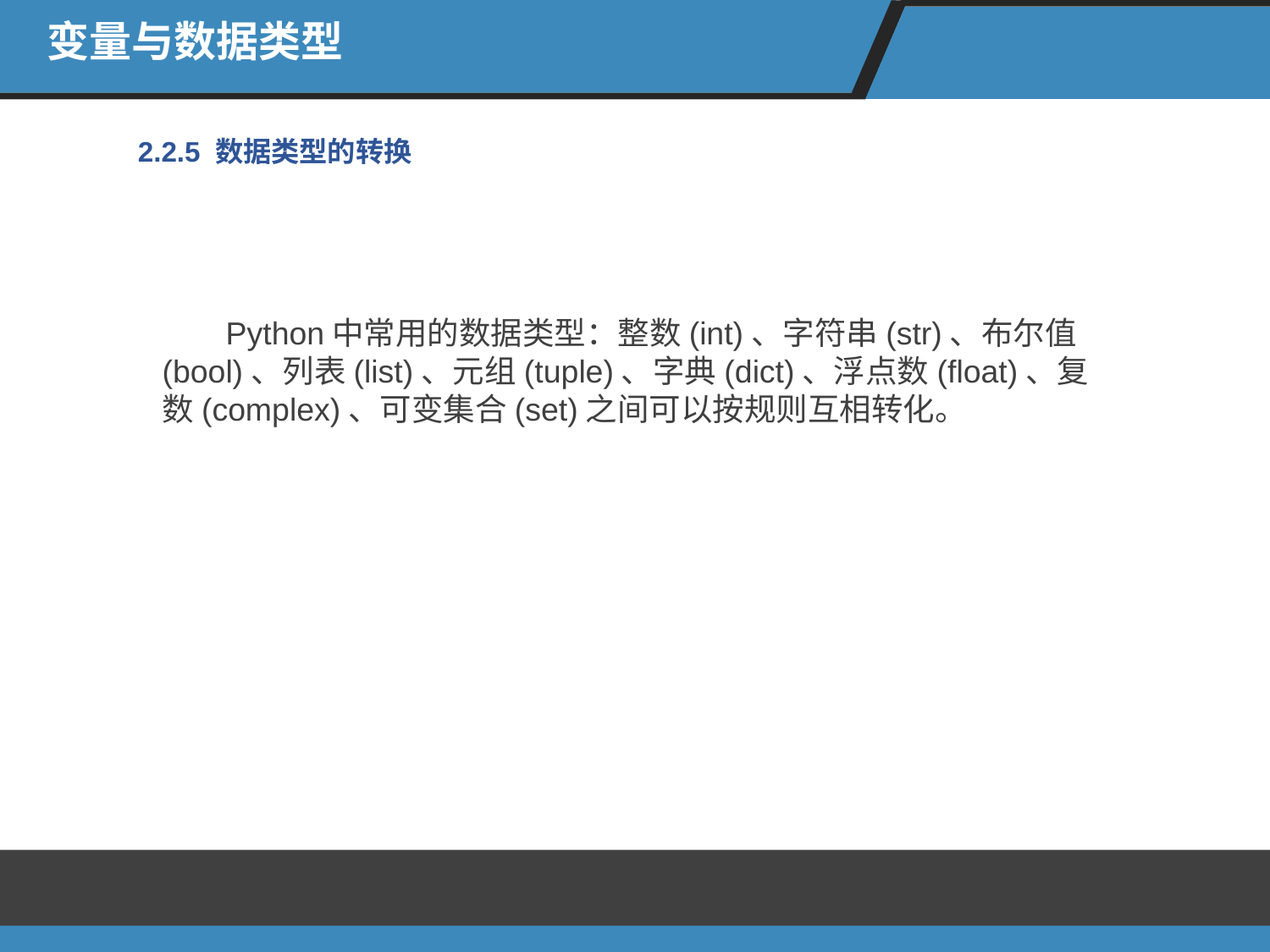

变量与数据类型
2.2.5 数据类型的转换
Python中常用的数据类型：整数(int)、字符串(str)、布尔值(bool)、列表(list)、元组(tuple)、字典(dict)、浮点数(float)、复数(complex)、可变集合(set)之间可以按规则互相转化。